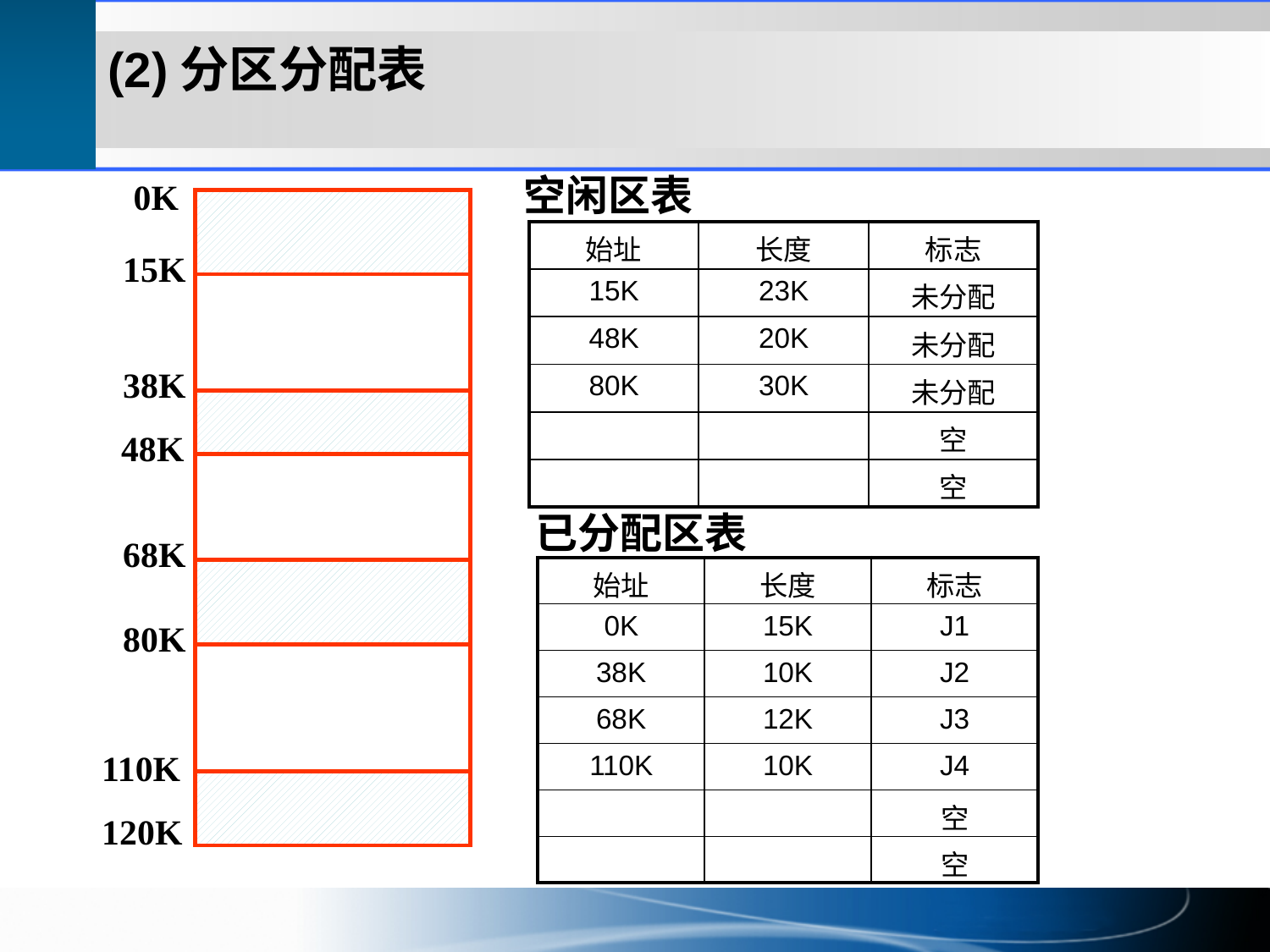

(2)分区分配表
空闲区表
0K

15K

38K

48K

68K

80K

110K

120K
| 始址 | 长度 | 标志 |
| --- | --- | --- |
| 15K | 23K | 未分配 |
| 48K | 20K | 未分配 |
| 80K | 30K | 未分配 |
|  |  | 空 |
|  |  | 空 |
已分配区表
| 始址 | 长度 | 标志 |
| --- | --- | --- |
| 0K | 15K | J1 |
| 38K | 10K | J2 |
| 68K | 12K | J3 |
| 110K | 10K | J4 |
|  |  | 空 |
|  |  | 空 |